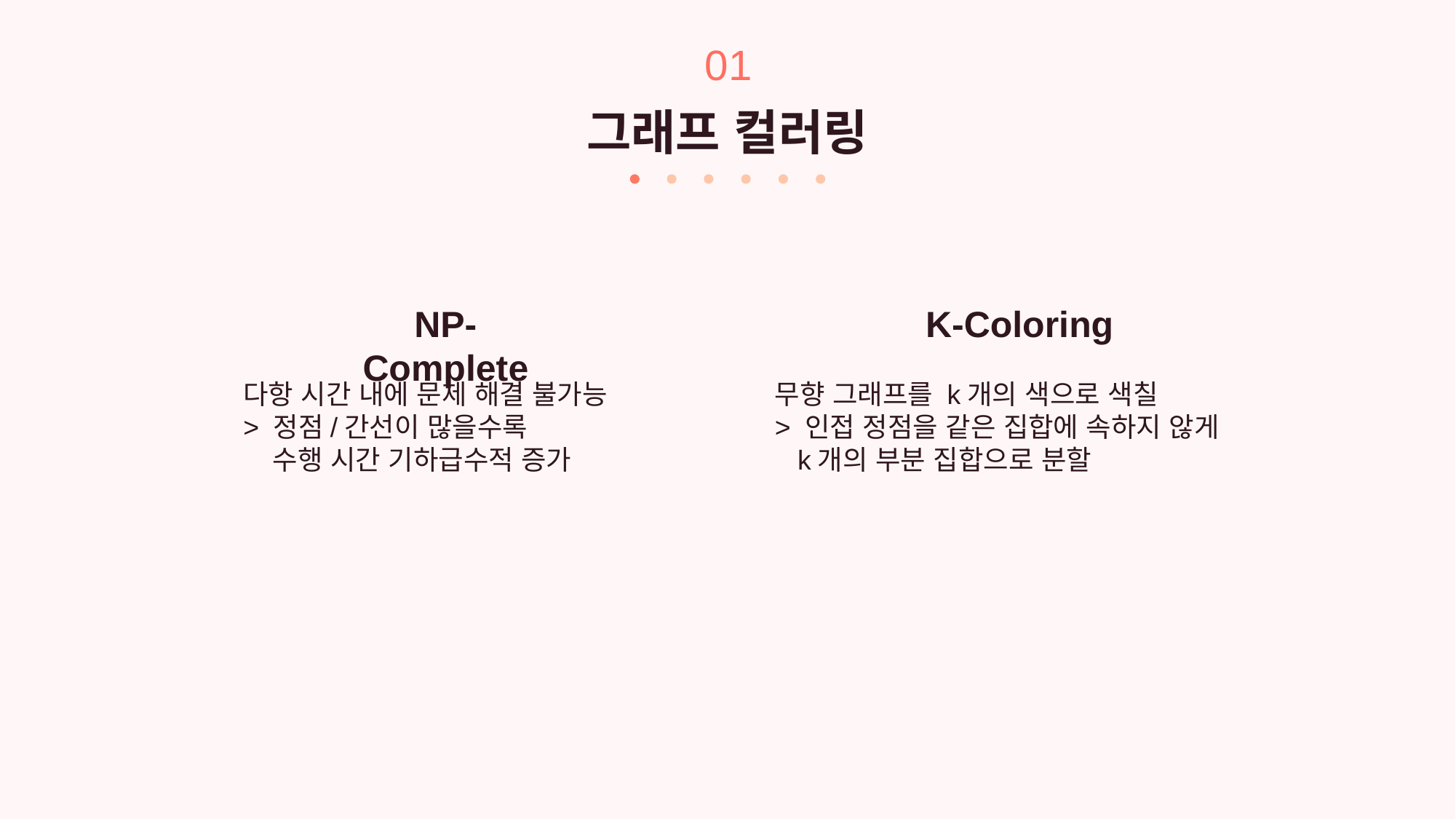

01
그래프 컬러링

NP-Complete
K-Coloring
다항 시간 내에 문제 해결 불가능
> 정점/간선이 많을수록
   수행 시간 기하급수적 증가
무향 그래프를 k개의 색으로 색칠
> 인접 정점을 같은 집합에 속하지 않게
   k개의 부분 집합으로 분할